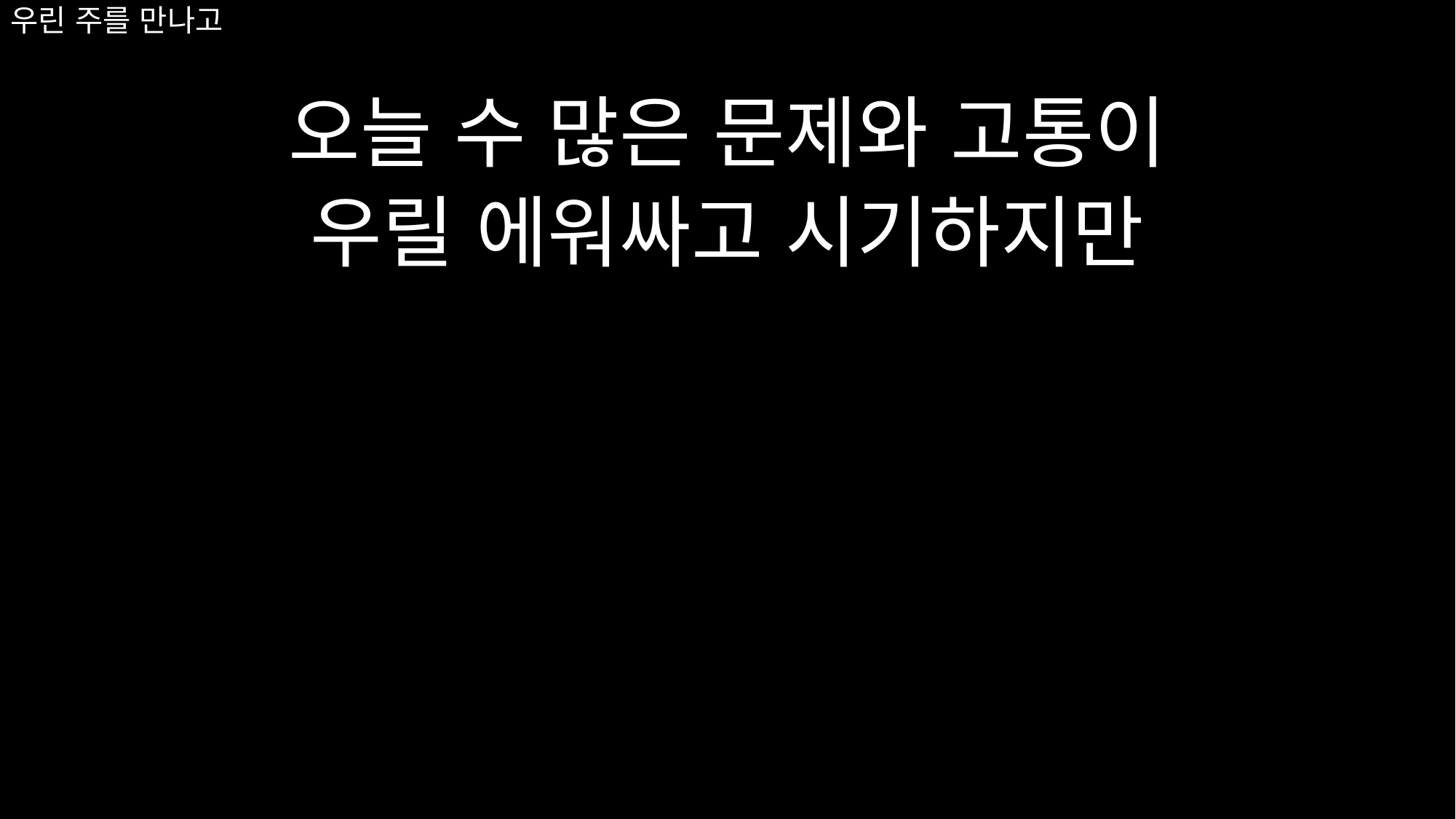

# 우린 주를 만나고
오늘 수 많은 문제와 고통이
우릴 에워싸고 시기하지만